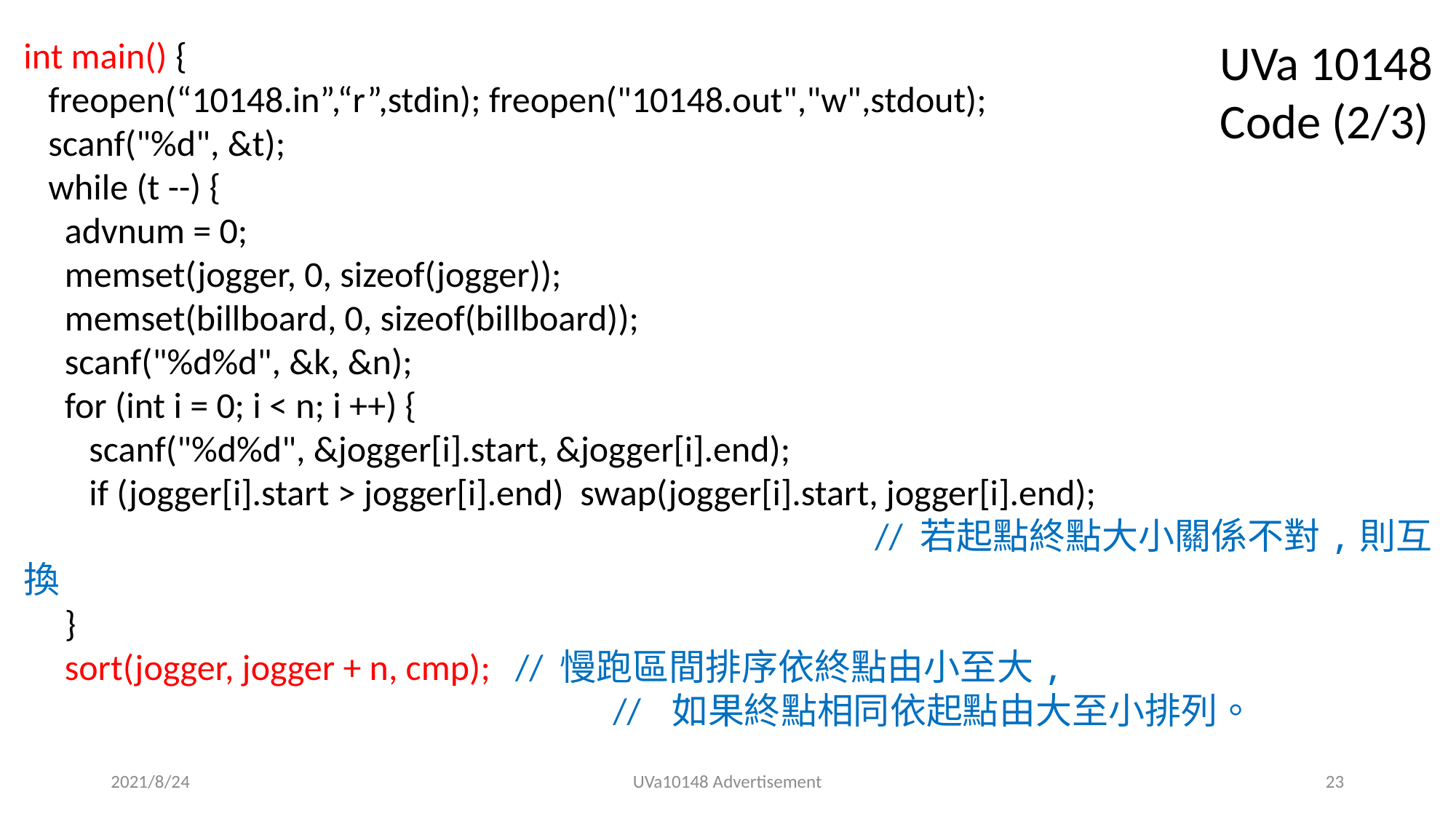

int main() {
   freopen(“10148.in”,“r”,stdin); freopen("10148.out","w",stdout);
   scanf("%d", &t);
   while (t --) {
     advnum = 0;
     memset(jogger, 0, sizeof(jogger));
     memset(billboard, 0, sizeof(billboard));
     scanf("%d%d", &k, &n);
     for (int i = 0; i < n; i ++) {
        scanf("%d%d", &jogger[i].start, &jogger[i].end);
        if (jogger[i].start > jogger[i].end)  swap(jogger[i].start, jogger[i].end);
                                                                                                        // 若起點終點大小關係不對,則互換
     }
     sort(jogger, jogger + n, cmp);   // 慢跑區間排序依終點由小至大,
                           // 如果終點相同依起點由大至小排列。

UVa 10148 Code (2/3)
2021/8/24
UVa10148 Advertisement
23